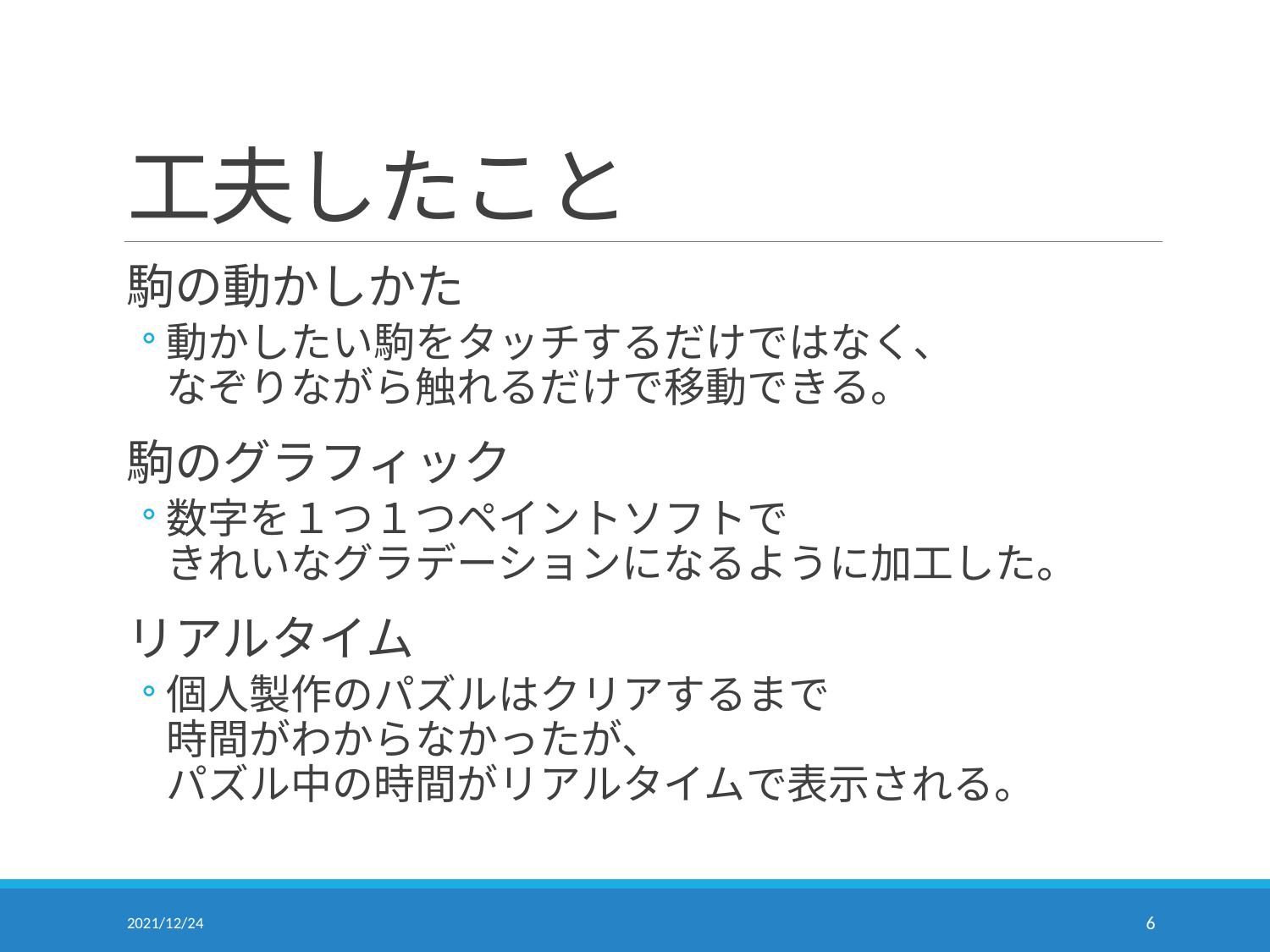

# 工夫したこと
駒の動かしかた
動かしたい駒をタッチするだけではなく、
なぞりながら触れるだけで移動できる。
駒のグラフィック
数字を１つ１つペイントソフトで
きれいなグラデーションになるように加工した。
リアルタイム
個人製作のパズルはクリアするまで
時間がわからなかったが、
パズル中の時間がリアルタイムで表示される。

2021/12/24
6